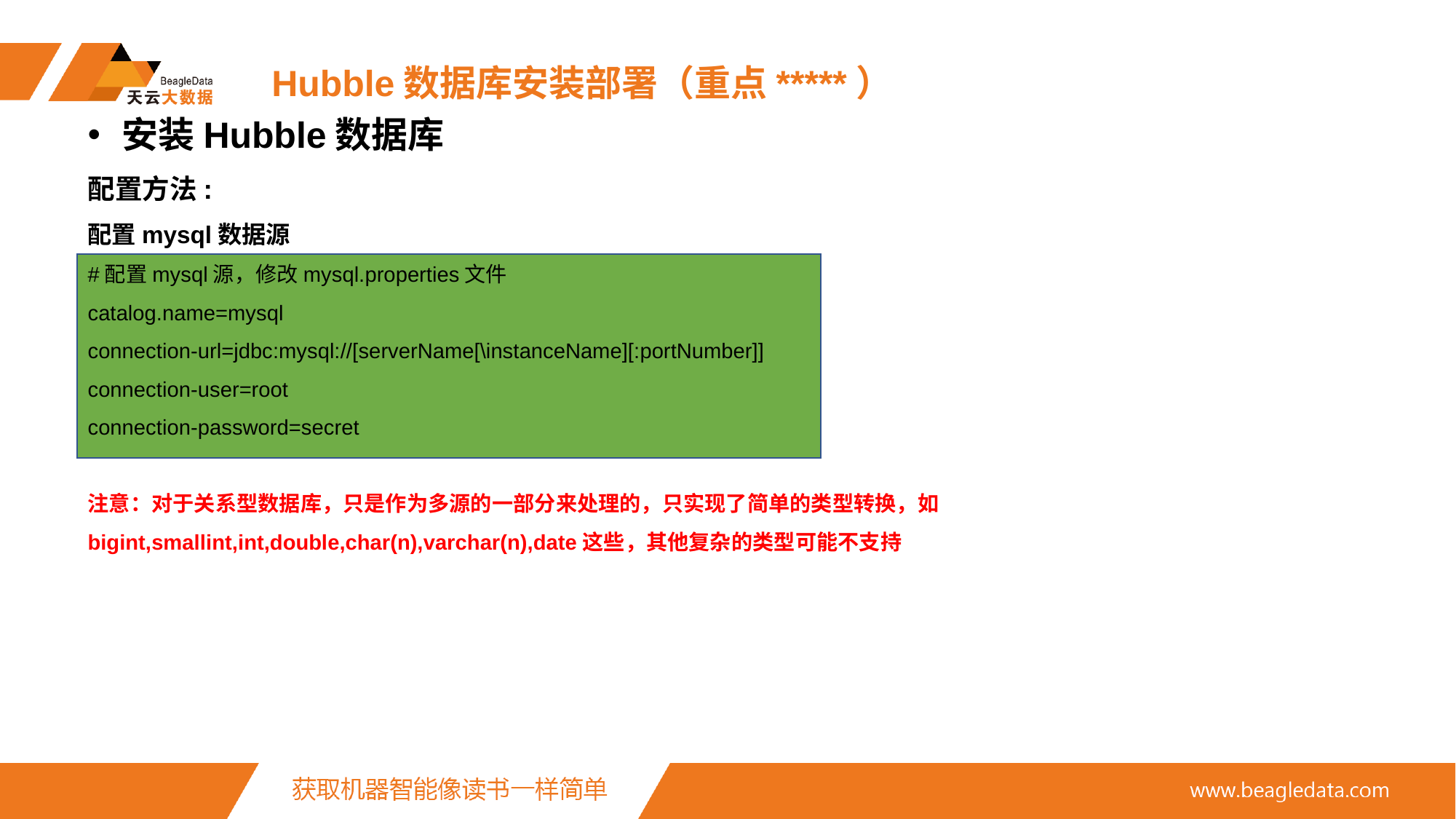

# Hubble数据库安装部署（重点*****）
安装Hubble数据库
配置方法:
配置mysql数据源
#配置mysql源，修改mysql.properties文件
catalog.name=mysql
connection-url=jdbc:mysql://[serverName[\instanceName][:portNumber]]
connection-user=root
connection-password=secret

注意：对于关系型数据库，只是作为多源的一部分来处理的，只实现了简单的类型转换，如
bigint,smallint,int,double,char(n),varchar(n),date这些，其他复杂的类型可能不支持